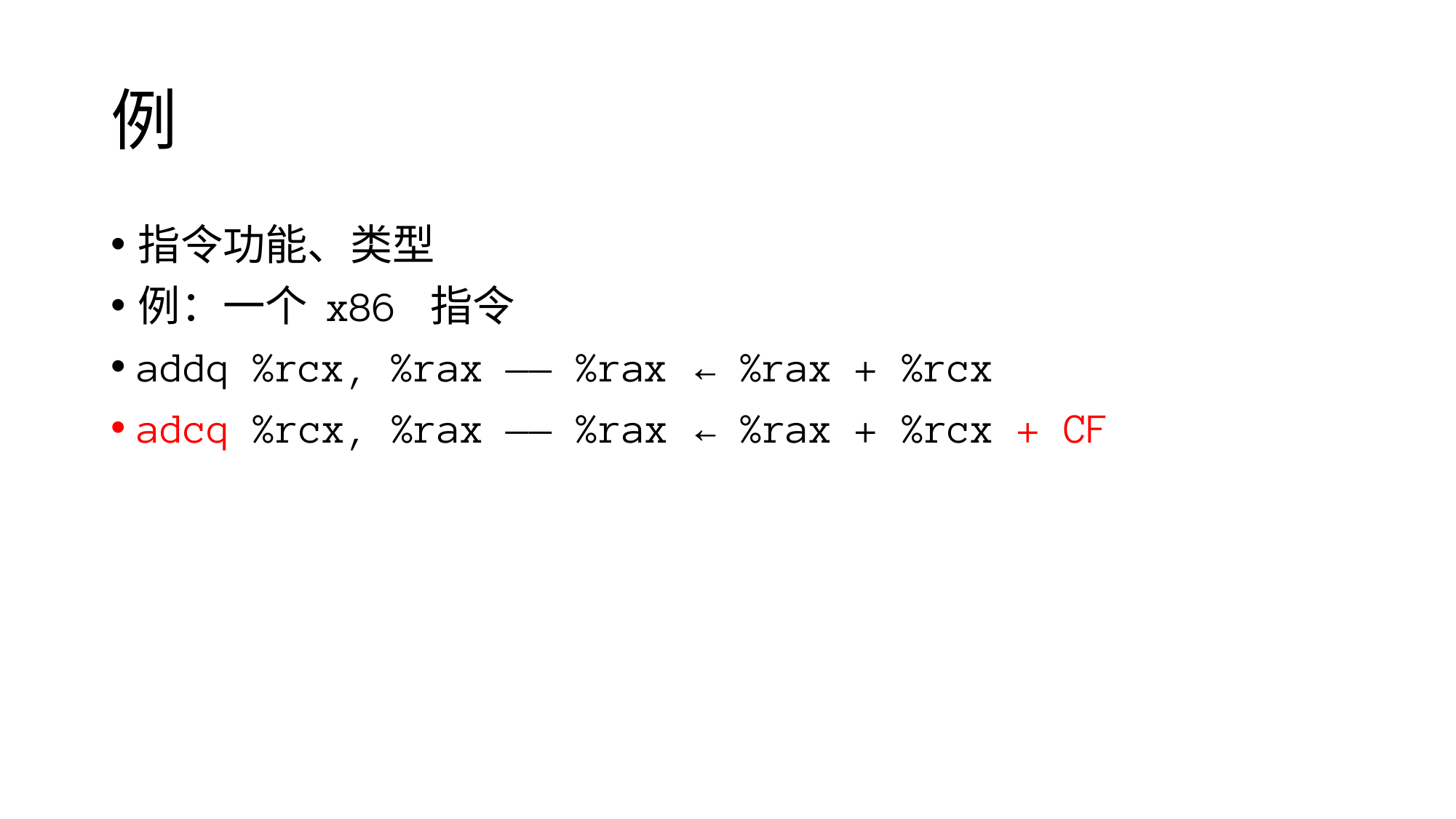

# 例
指令功能、类型
例：一个 x86 指令
addq %rcx, %rax —— %rax ← %rax + %rcx
adcq %rcx, %rax —— %rax ← %rax + %rcx + CF